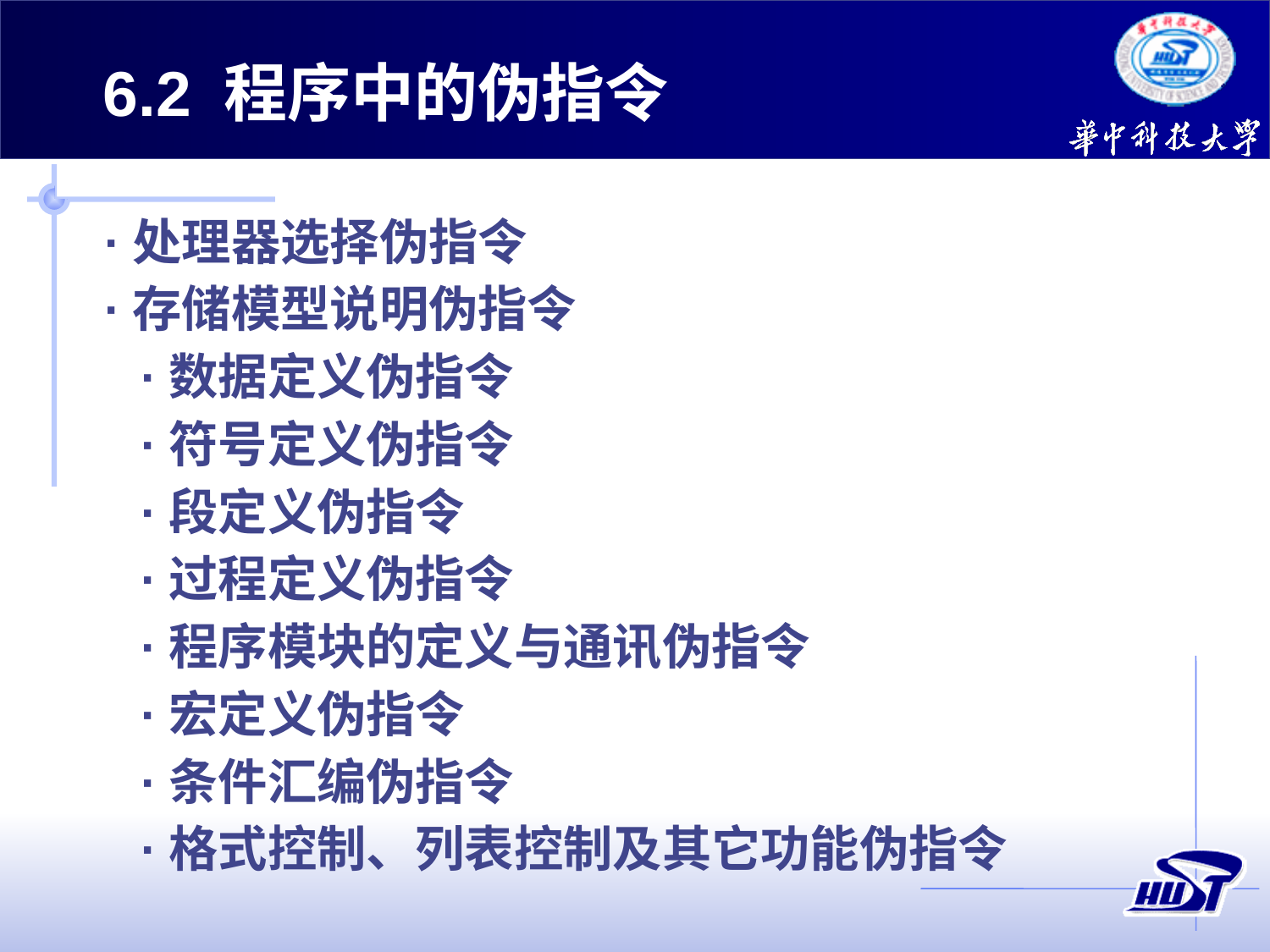

6.2 程序中的伪指令
·处理器选择伪指令
·存储模型说明伪指令
·数据定义伪指令
·符号定义伪指令
·段定义伪指令
·过程定义伪指令
·程序模块的定义与通讯伪指令
·宏定义伪指令
·条件汇编伪指令
·格式控制、列表控制及其它功能伪指令